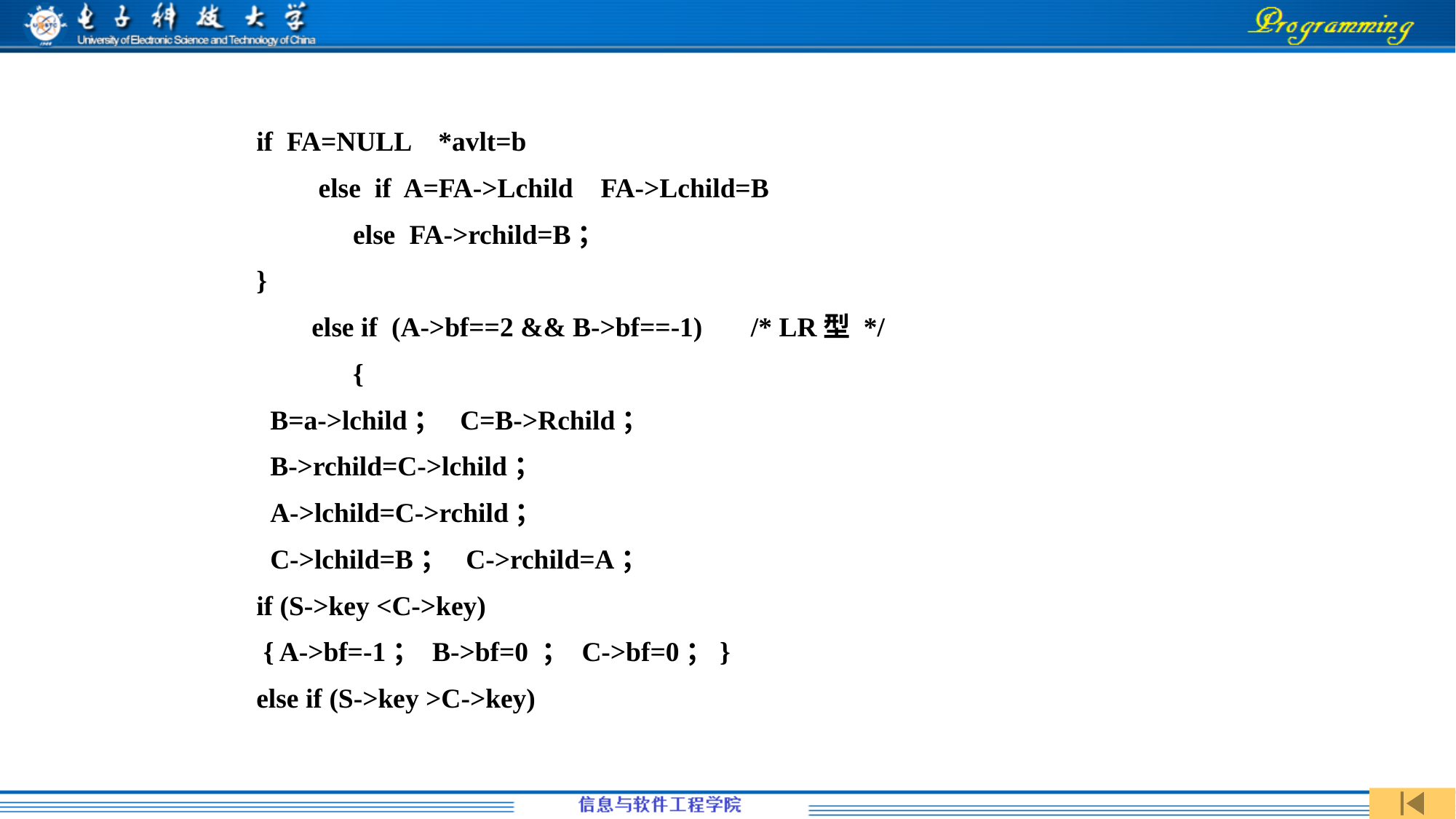

if  FA=NULL    *avlt=b
         else  if  A=FA->Lchild    FA->Lchild=B
              else  FA->rchild=B；
}
        else if  (A->bf==2 && B->bf==-1)       /* LR型 */
              {
  B=a->lchild；  C=B->Rchild；
  B->rchild=C->lchild；
  A->lchild=C->rchild；
  C->lchild=B；  C->rchild=A；
if (S->key <C->key)
 { A->bf=-1； B->bf=0 ； C->bf=0；}
else if (S->key >C->key)